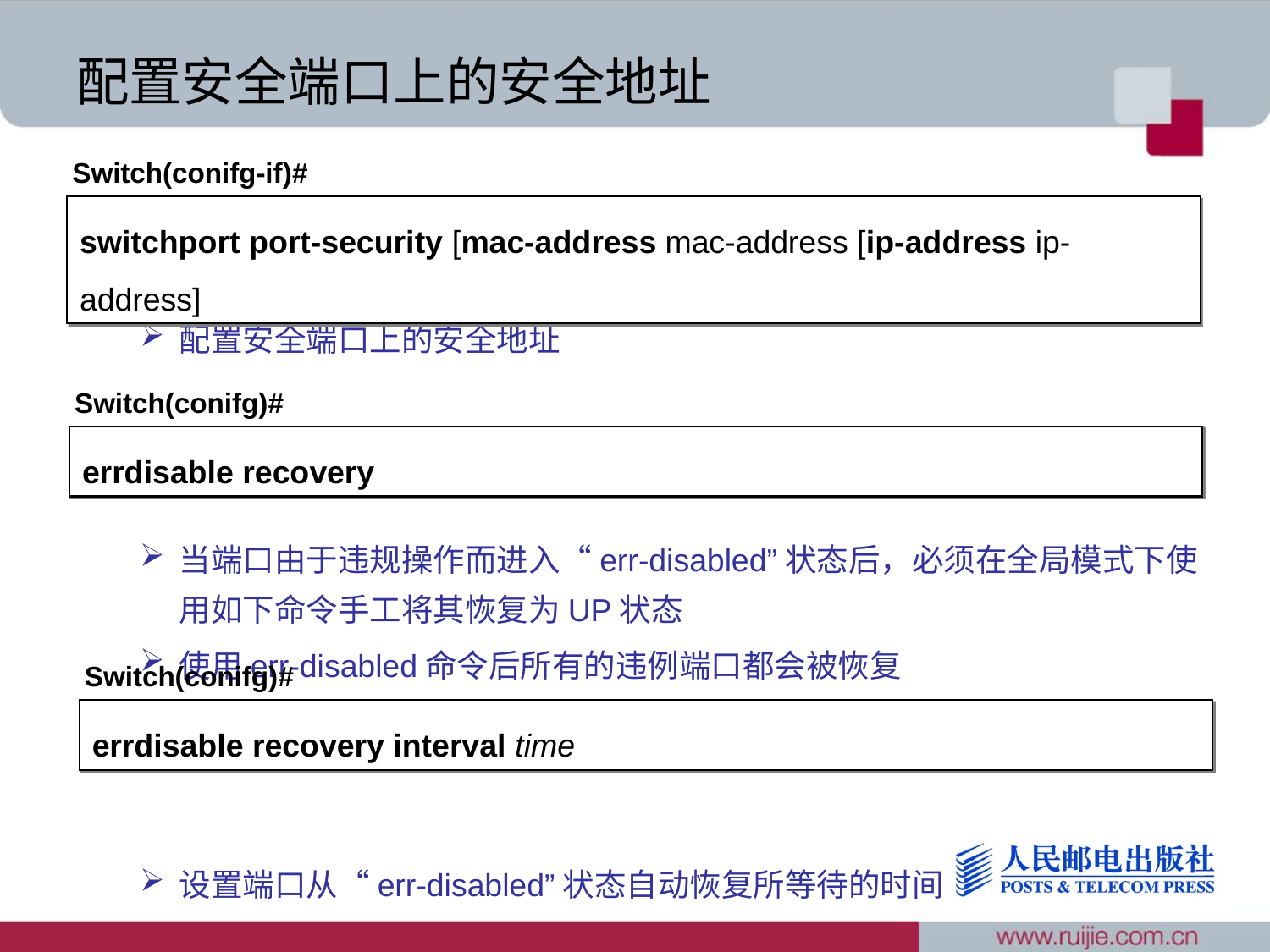

# 配置安全端口上的安全地址
Switch(conifg-if)#
switchport port-security [mac-address mac-address [ip-address ip-address]

配置安全端口上的安全地址

当端口由于违规操作而进入“err-disabled”状态后，必须在全局模式下使用如下命令手工将其恢复为UP状态
使用err-disabled命令后所有的违例端口都会被恢复

设置端口从“err-disabled”状态自动恢复所等待的时间
Switch(conifg)#
errdisable recovery
Switch(conifg)#
errdisable recovery interval time